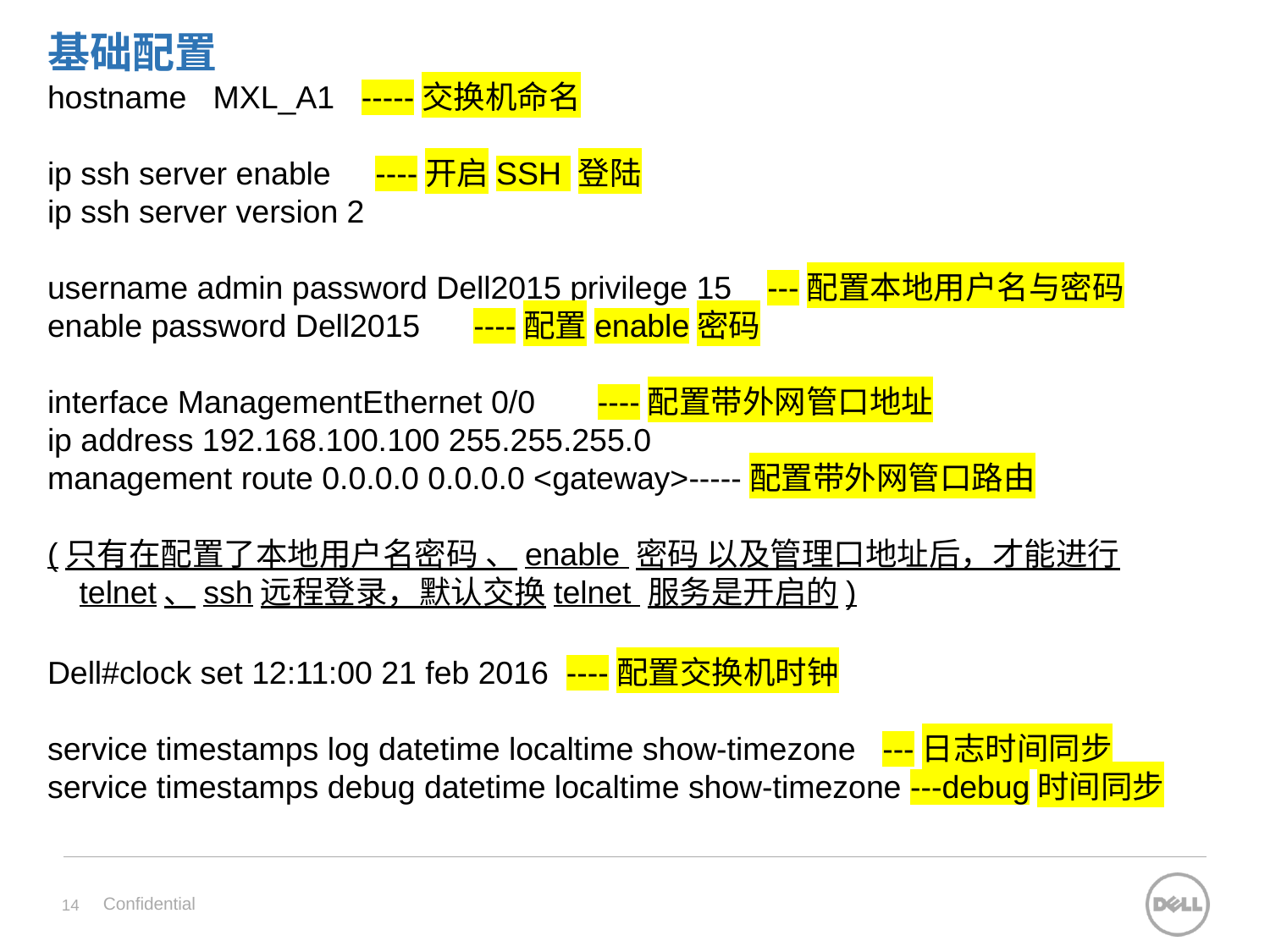

基础配置
hostname   MXL_A1   -----交换机命名

ip ssh server enable     ----开启SSH 登陆
ip ssh server version 2

username admin password Dell2015 privilege 15    ---配置本地用户名与密码
enable password Dell2015      ----配置enable密码

interface ManagementEthernet 0/0       ----配置带外网管口地址
ip address 192.168.100.100 255.255.255.0
management route 0.0.0.0 0.0.0.0 <gateway>-----配置带外网管口路由

(只有在配置了本地用户名密码 、enable 密码 以及管理口地址后，才能进行telnet、ssh远程登录，默认交换telnet 服务是开启的)

Dell#clock set 12:11:00 21 feb 2016  ----配置交换机时钟

service timestamps log datetime localtime show-timezone   ---日志时间同步
service timestamps debug datetime localtime show-timezone ---debug时间同步
Confidential
14